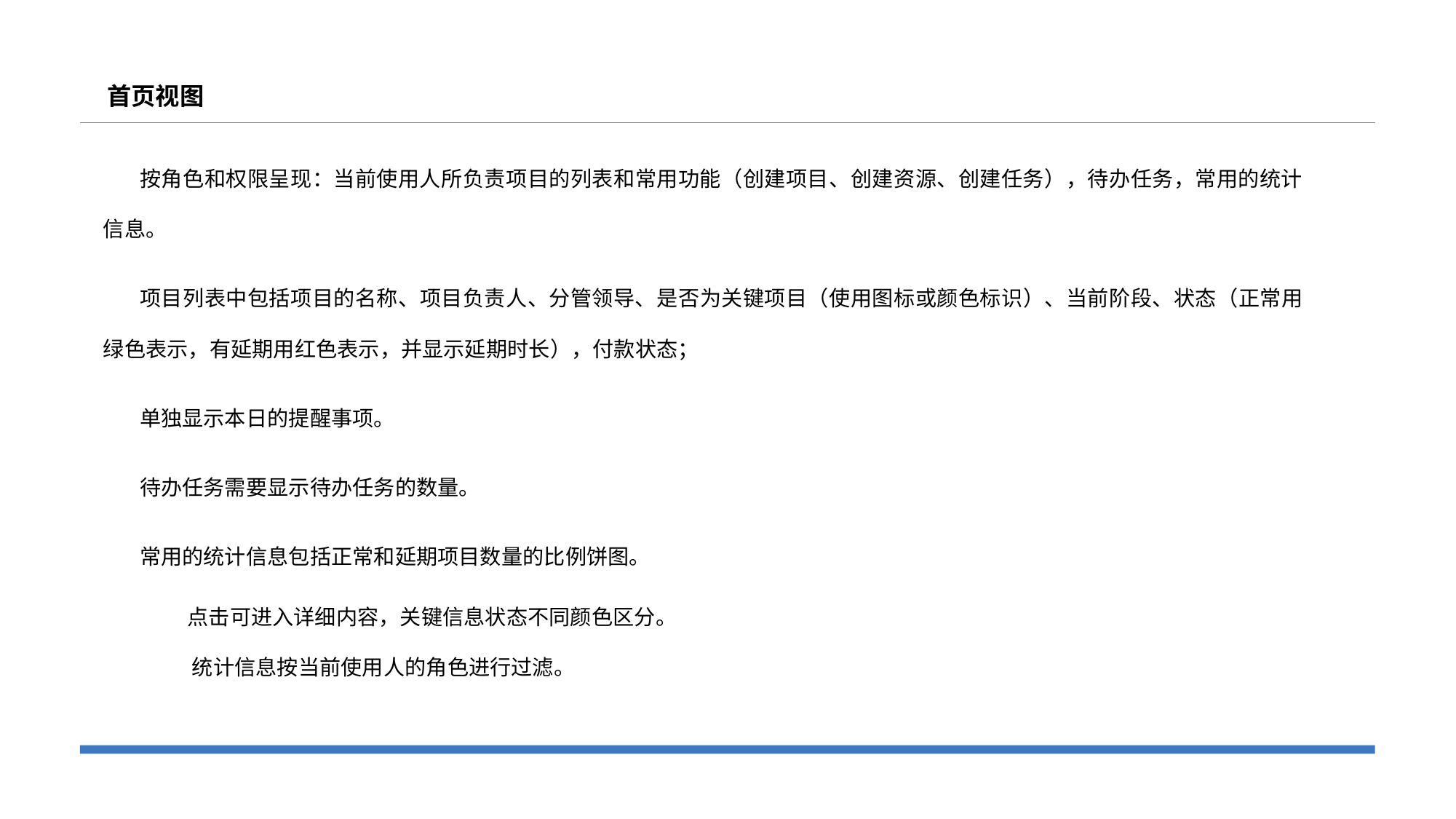

首页视图
按角色和权限呈现：当前使用人所负责项目的列表和常用功能（创建项目、创建资源、创建任务），待办任务，常用的统计信息。
项目列表中包括项目的名称、项目负责人、分管领导、是否为关键项目（使用图标或颜色标识）、当前阶段、状态（正常用绿色表示，有延期用红色表示，并显示延期时长），付款状态；
单独显示本日的提醒事项。
待办任务需要显示待办任务的数量。
常用的统计信息包括正常和延期项目数量的比例饼图。
         点击可进入详细内容，关键信息状态不同颜色区分。
          统计信息按当前使用人的角色进行过滤。